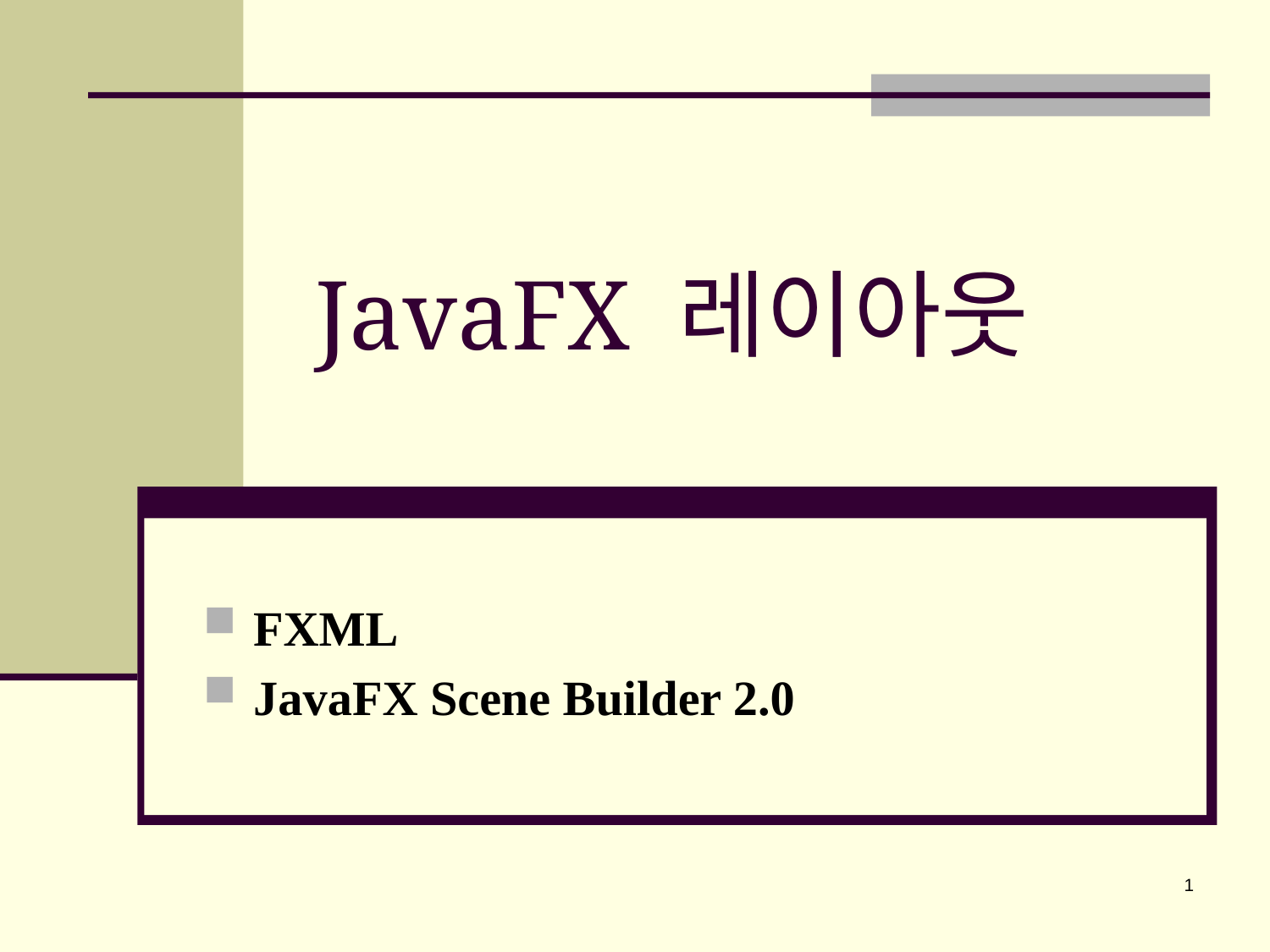

# JavaFX 레이아웃
FXML
JavaFX Scene Builder 2.0
1